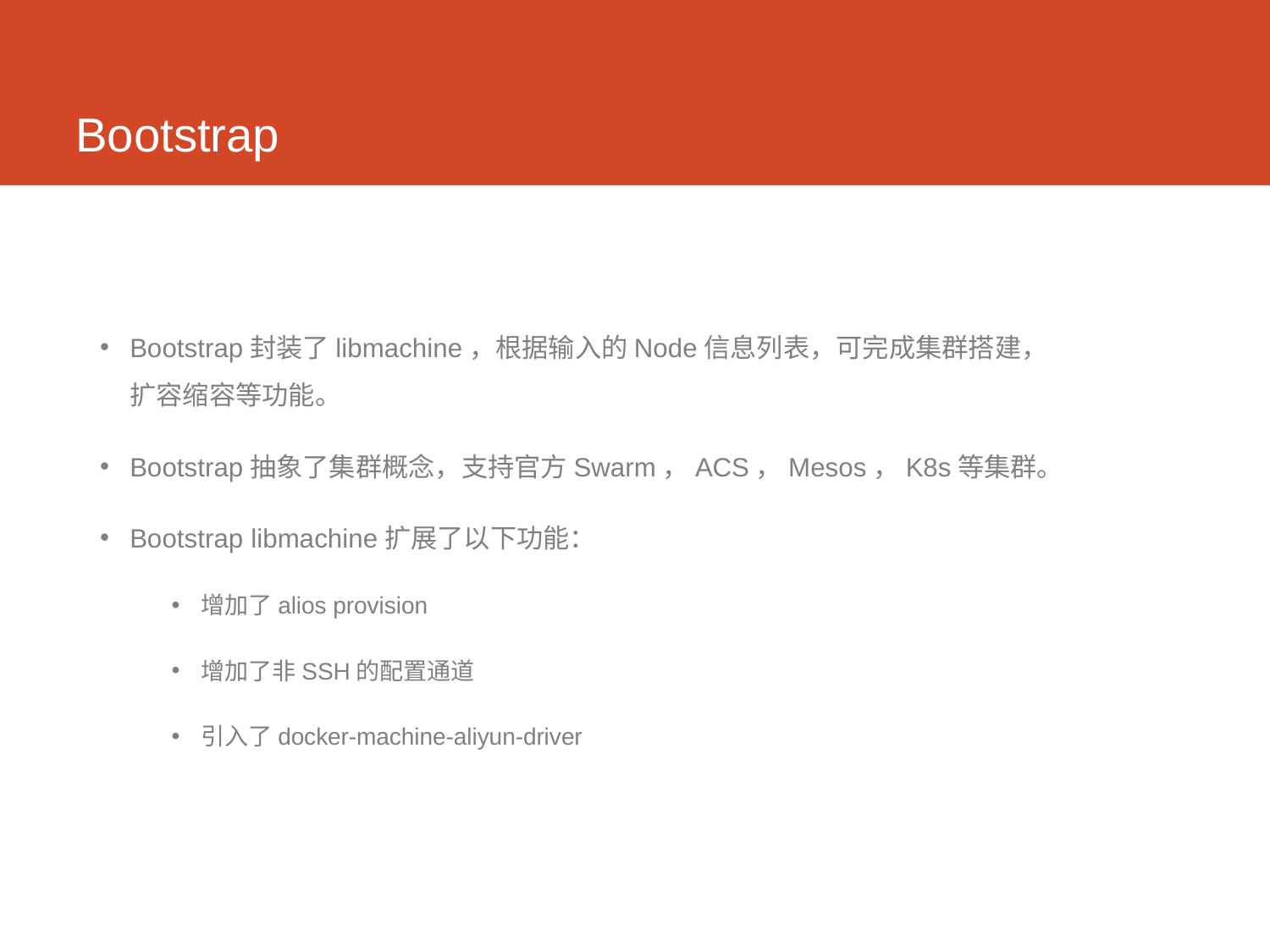

# Bootstrap
Bootstrap封装了libmachine，根据输入的Node信息列表，可完成集群搭建，扩容缩容等功能。
Bootstrap抽象了集群概念，支持官方Swarm，ACS，Mesos，K8s等集群。
Bootstrap libmachine扩展了以下功能：
增加了alios provision
增加了非SSH的配置通道
引入了docker-machine-aliyun-driver